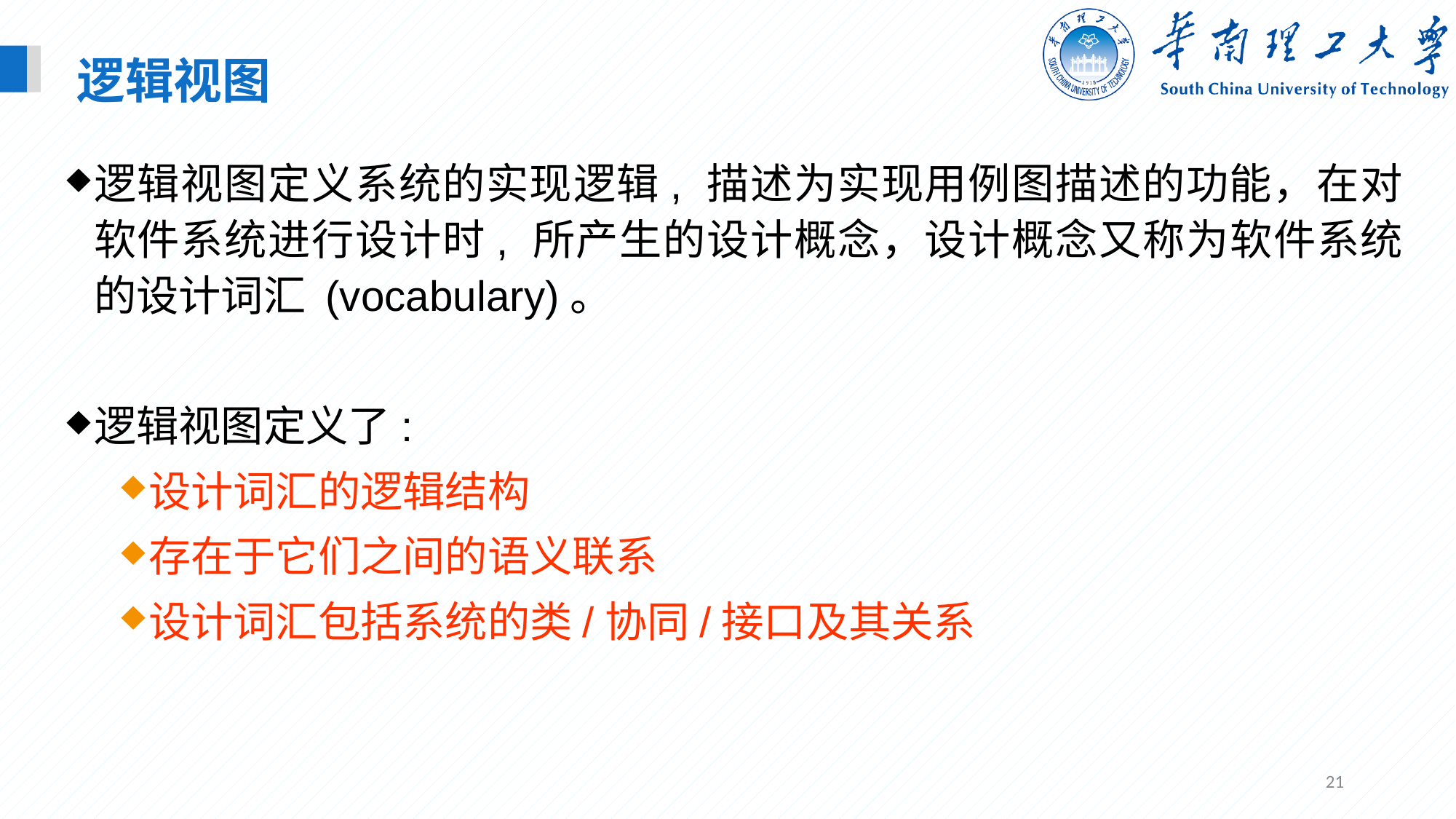

逻辑视图
逻辑视图定义系统的实现逻辑, 描述为实现用例图描述的功能，在对软件系统进行设计时, 所产生的设计概念，设计概念又称为软件系统的设计词汇 (vocabulary)。

逻辑视图定义了:
设计词汇的逻辑结构
存在于它们之间的语义联系
设计词汇包括系统的类/协同/接口及其关系
21